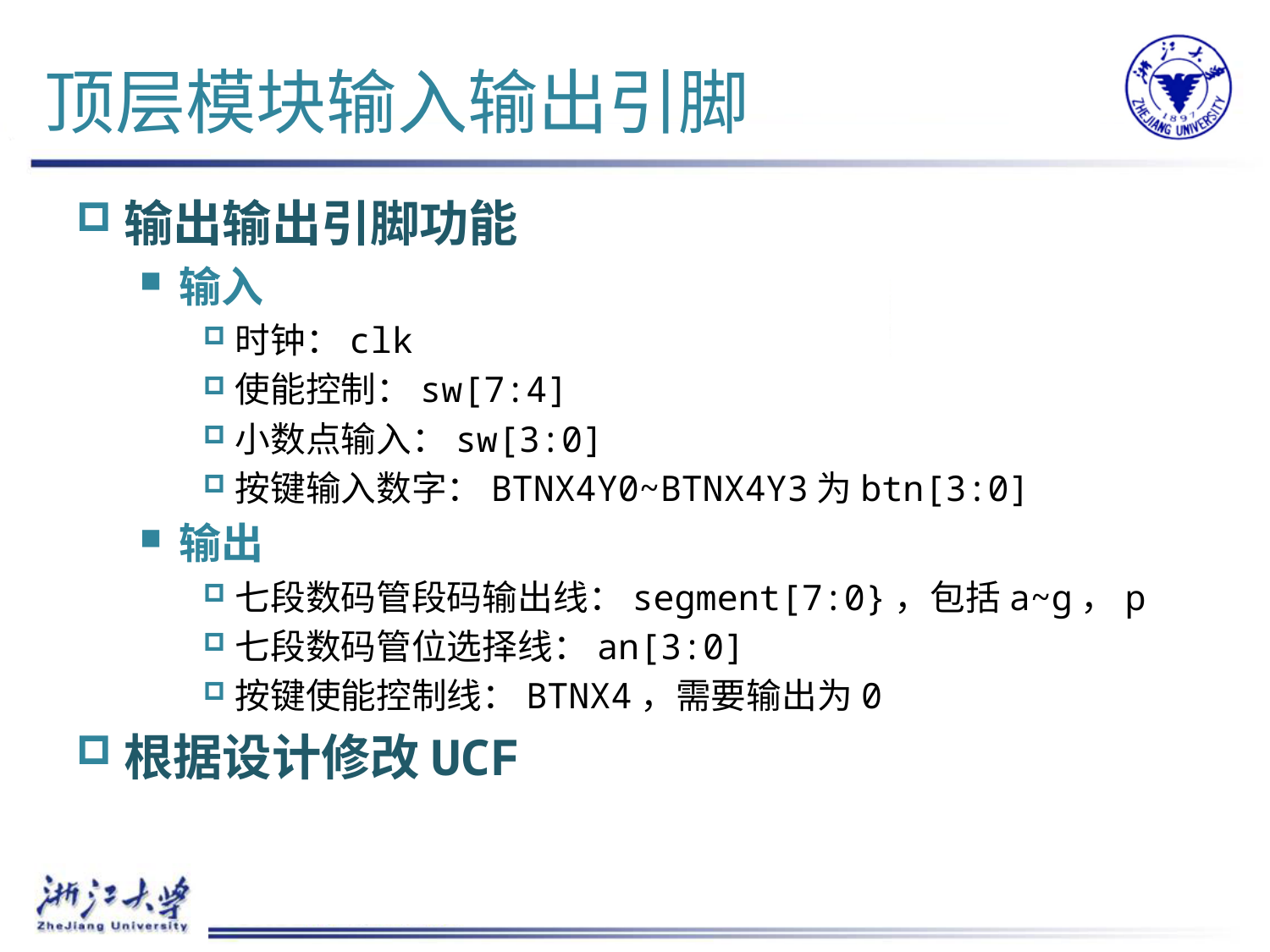

# 顶层模块输入输出引脚
输出输出引脚功能
输入
时钟：clk
使能控制：sw[7:4]
小数点输入：sw[3:0]
按键输入数字：BTNX4Y0~BTNX4Y3为btn[3:0]
输出
七段数码管段码输出线：segment[7:0}，包括a~g，p
七段数码管位选择线：an[3:0]
按键使能控制线：BTNX4，需要输出为0
根据设计修改UCF